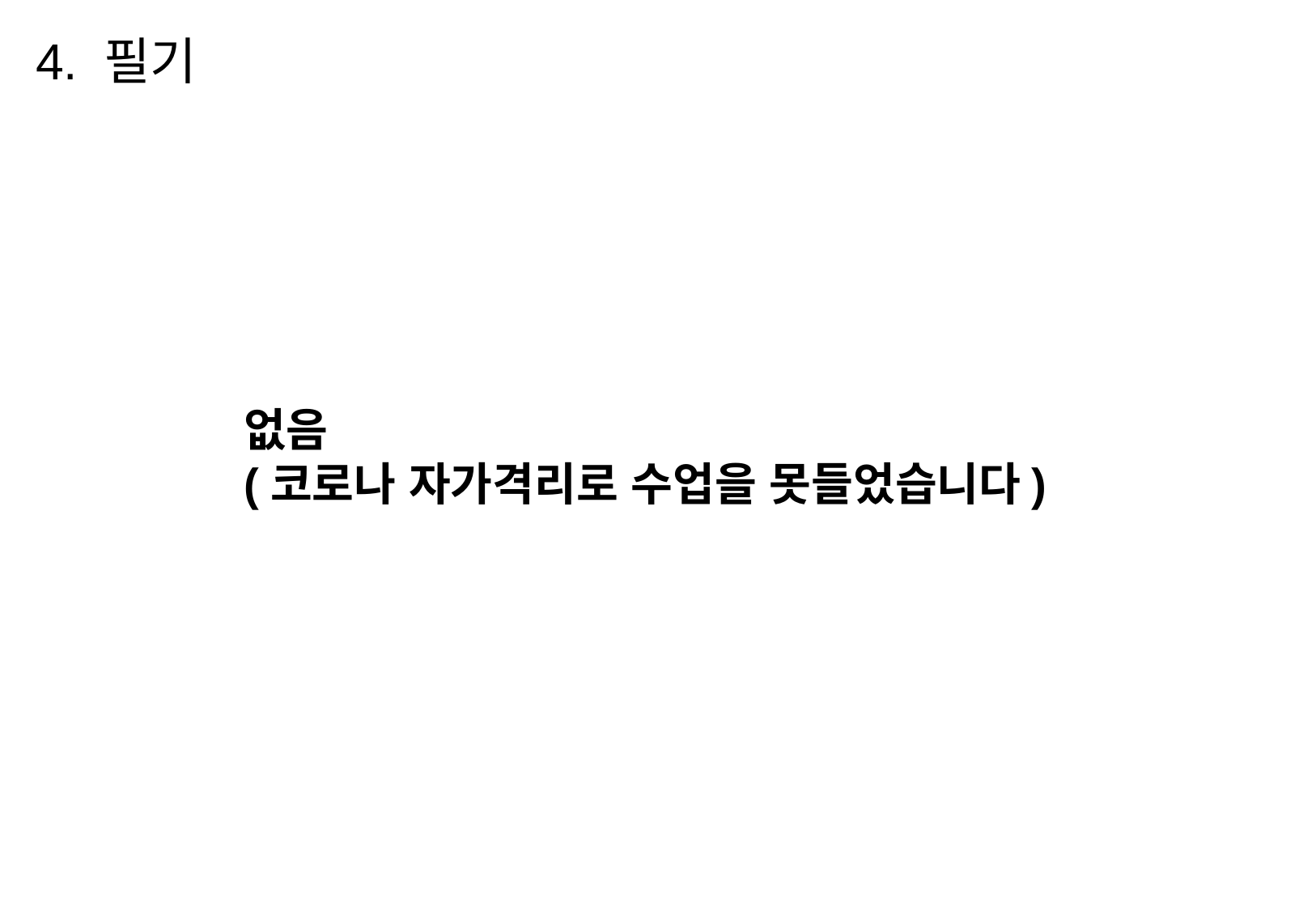

4. 필기
없음
(코로나 자가격리로 수업을 못들었습니다)